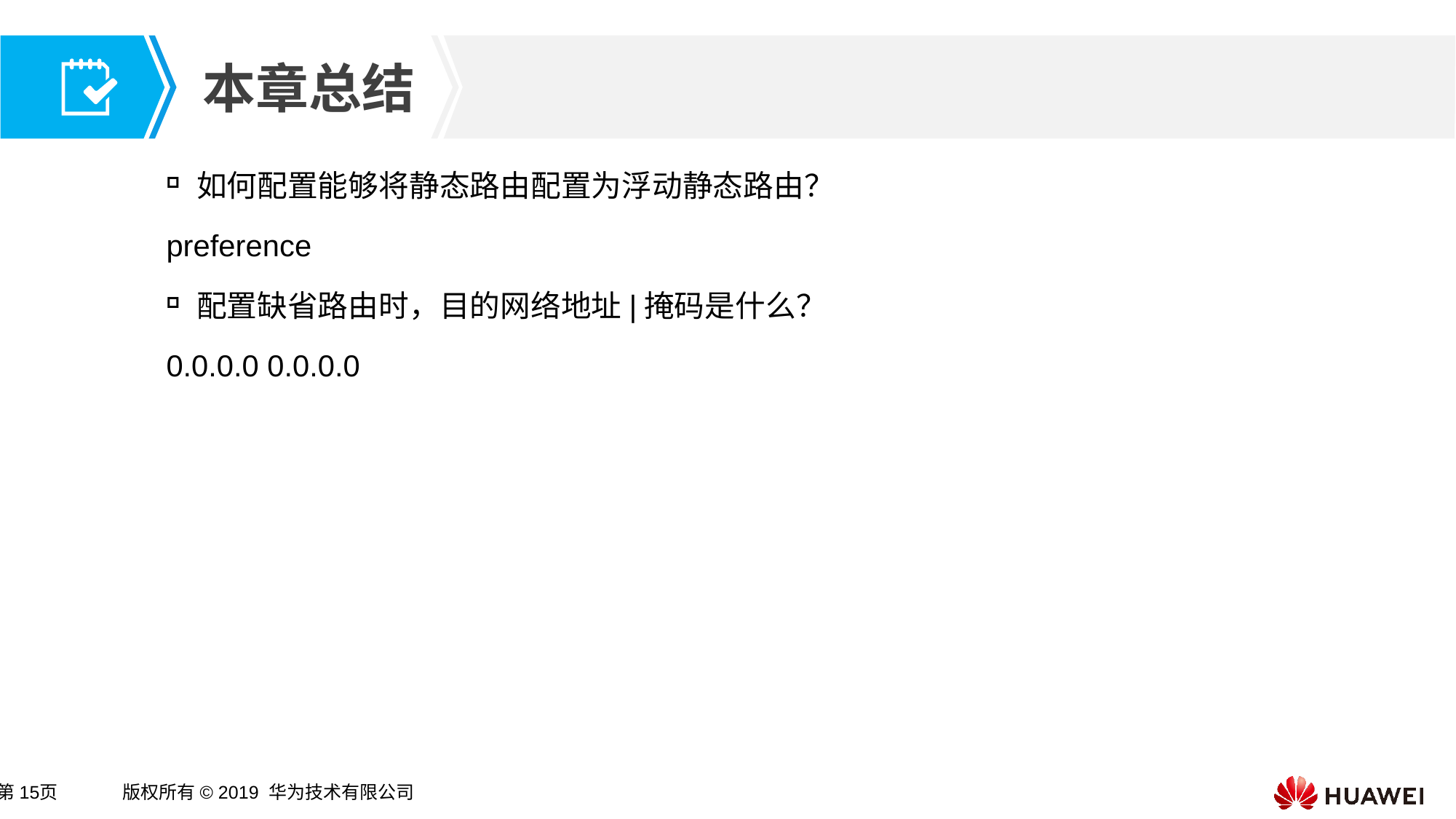

如何配置能够将静态路由配置为浮动静态路由？
preference
配置缺省路由时，目的网络地址|掩码是什么？
0.0.0.0 0.0.0.0